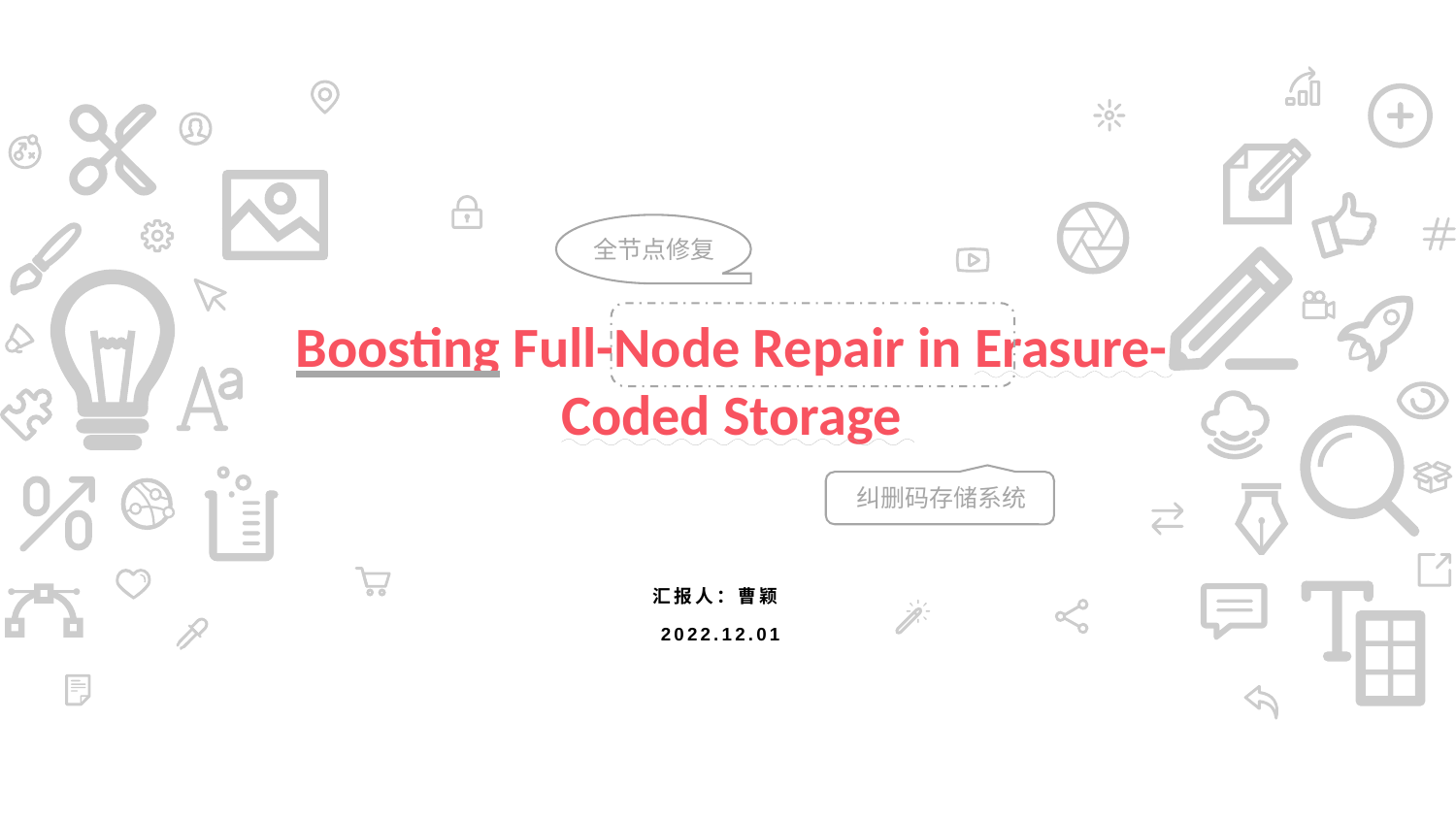

全节点修复

Boosting Full-Node Repair in Erasure-Coded Storage

纠删码存储系统
汇报人：曹颖  2022.12.01